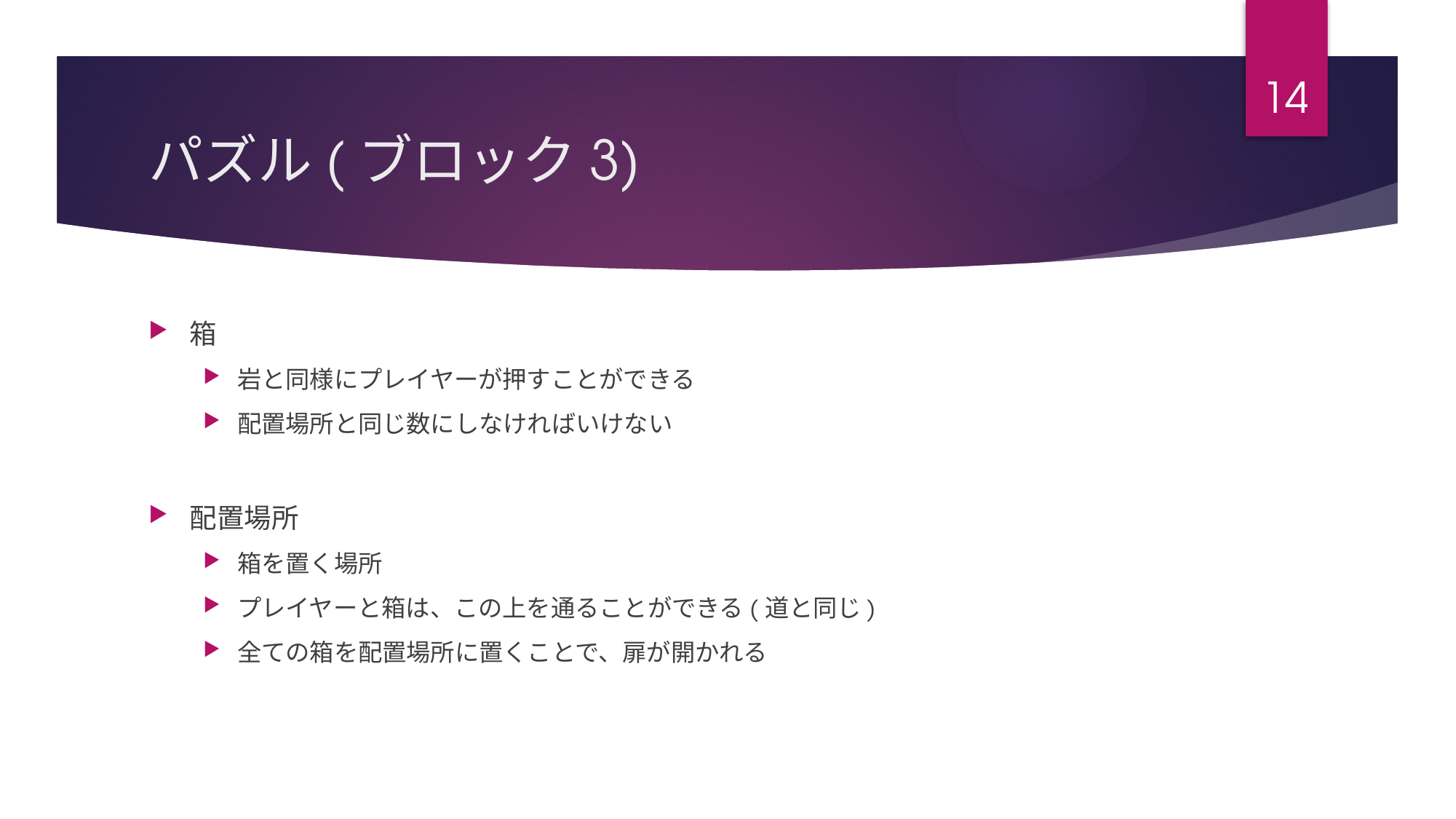

14
# パズル(ブロック3)
箱
岩と同様にプレイヤーが押すことができる
配置場所と同じ数にしなければいけない

配置場所
箱を置く場所
プレイヤーと箱は、この上を通ることができる(道と同じ)
全ての箱を配置場所に置くことで、扉が開かれる